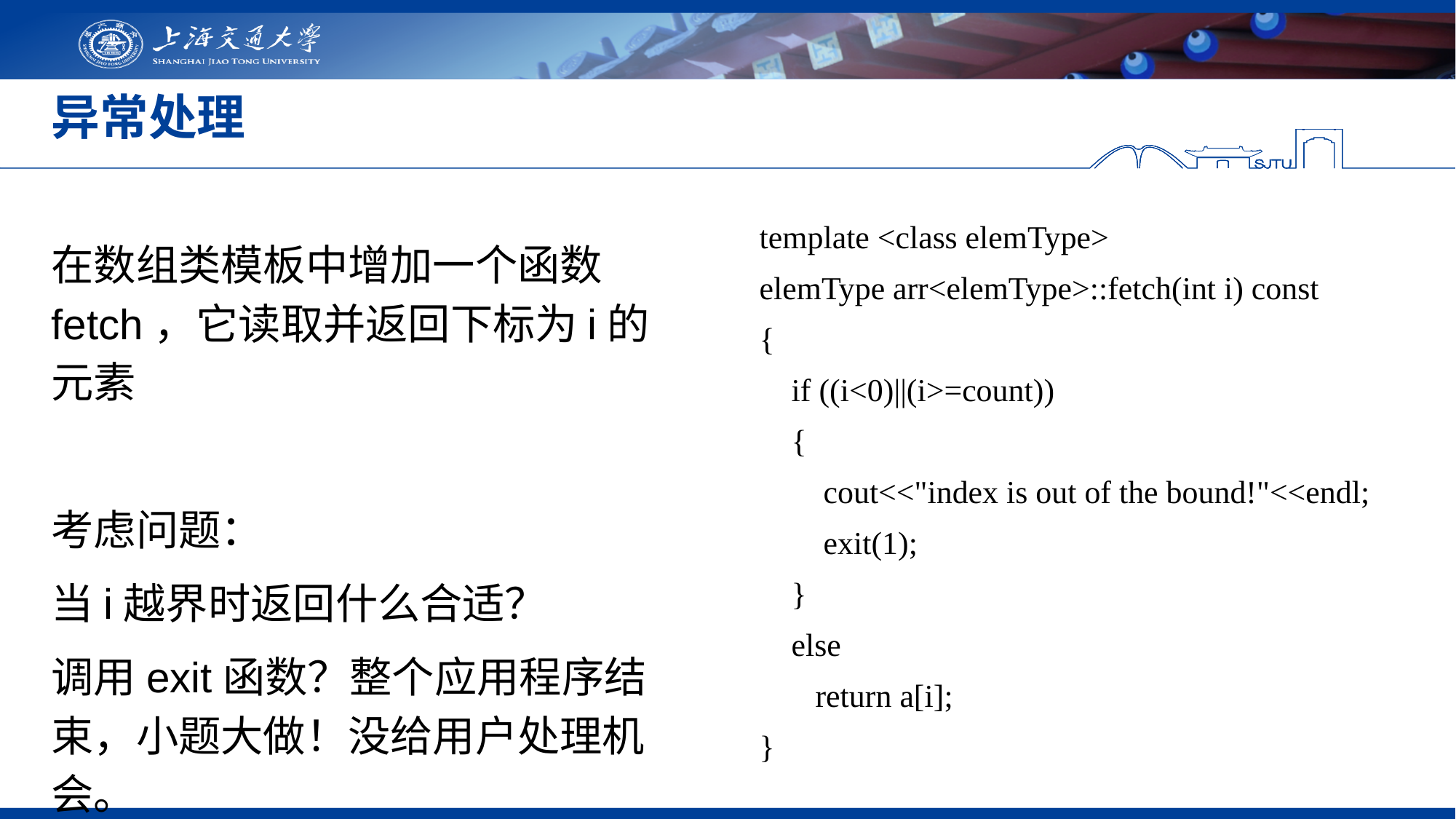

# 异常处理
template <class elemType>
elemType arr<elemType>::fetch(int i) const
{
    if ((i<0)||(i>=count))
    {
        cout<<"index is out of the bound!"<<endl;
        exit(1);
    }
    else
       return a[i];
}

在数组类模板中增加一个函数fetch，它读取并返回下标为i的元素

考虑问题：
当i越界时返回什么合适？
调用exit函数？整个应用程序结束，小题大做！没给用户处理机会。